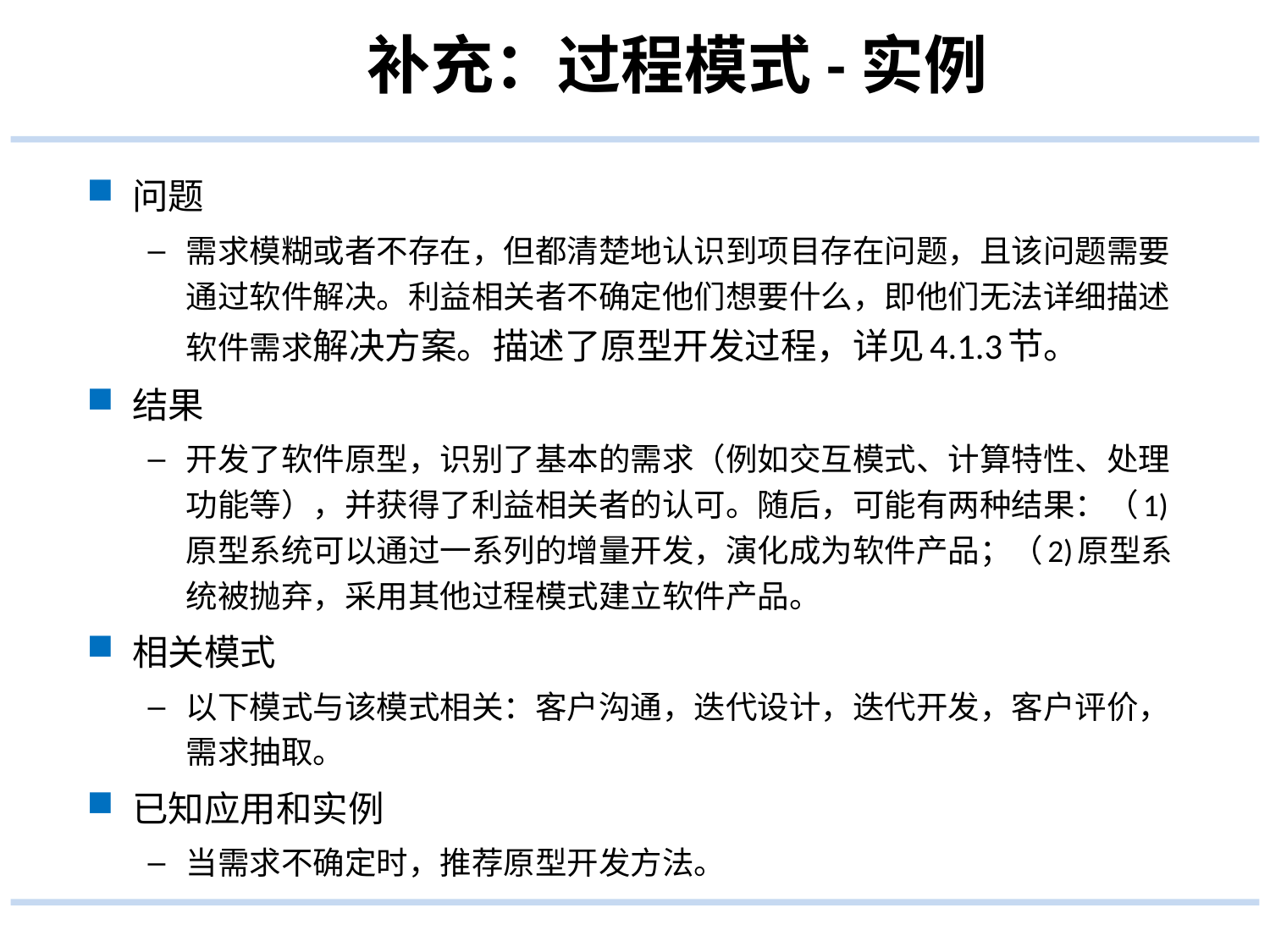

# 补充：过程模式-实例
问题
需求模糊或者不存在，但都清楚地认识到项目存在问题，且该问题需要通过软件解决。利益相关者不确定他们想要什么，即他们无法详细描述软件需求解决方案。描述了原型开发过程，详见4.1.3节。
结果
开发了软件原型，识别了基本的需求（例如交互模式、计算特性、处理功能等），并获得了利益相关者的认可。随后，可能有两种结果：（1)原型系统可以通过一系列的增量开发，演化成为软件产品；（2)原型系统被抛弃，采用其他过程模式建立软件产品。
相关模式
以下模式与该模式相关：客户沟通，迭代设计，迭代开发，客户评价，需求抽取。
已知应用和实例
当需求不确定时，推荐原型开发方法。
17